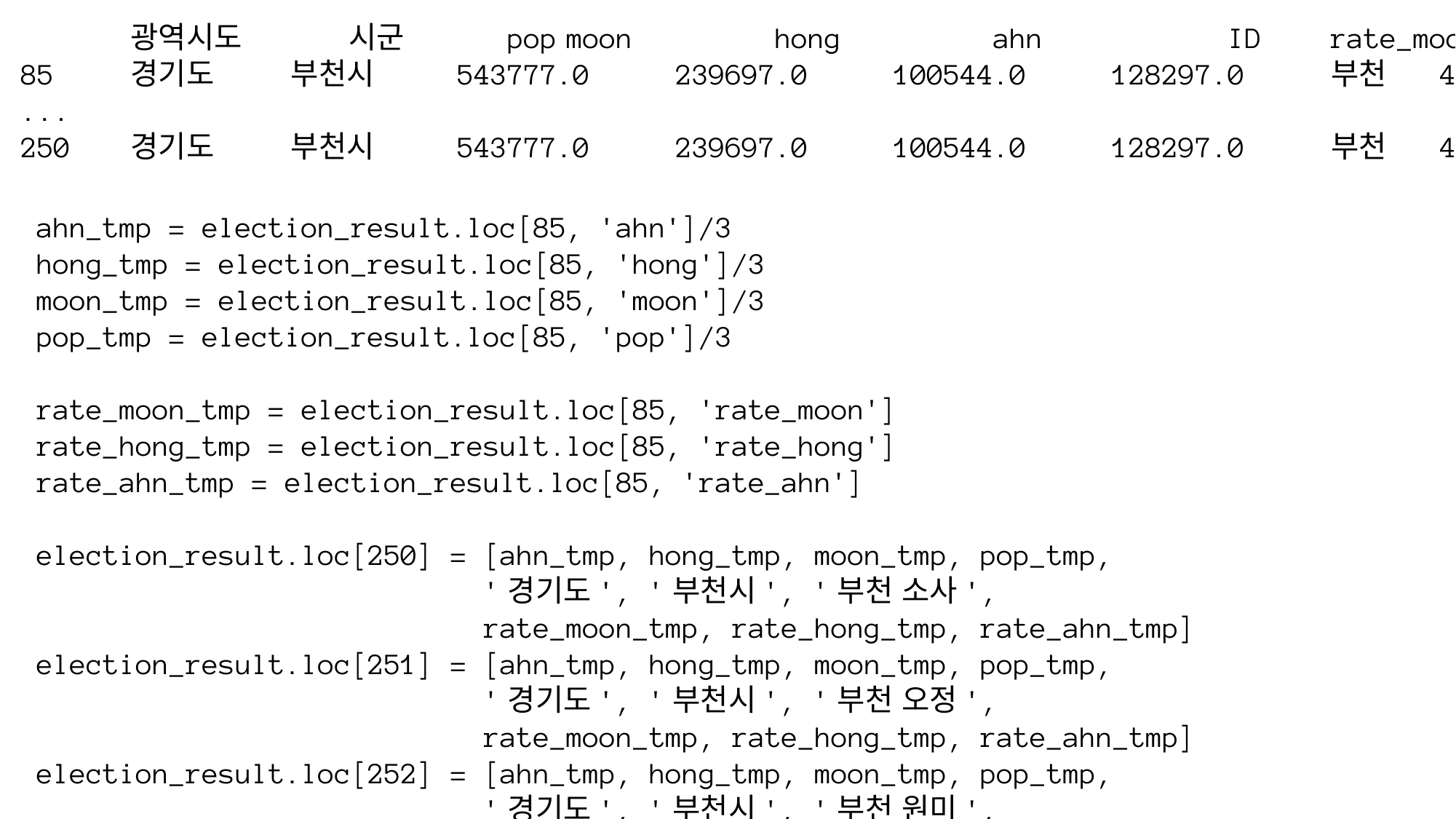

광역시도	시군	     pop	moon	      hong	      ahn	       ID	rate_moon	rate_hong	rate_ahn
85	경기도	      부천시	543777.0	239697.0	100544.0	128297.0	부천	44.080018	18.489932	23.593679
...
250	경기도	      부천시	543777.0	239697.0	100544.0	128297.0	부천	44.080018	18.489932	23.593679

ahn_tmp = election_result.loc[85, 'ahn']/3
hong_tmp = election_result.loc[85, 'hong']/3
moon_tmp = election_result.loc[85, 'moon']/3
pop_tmp = election_result.loc[85, 'pop']/3

rate_moon_tmp = election_result.loc[85, 'rate_moon']
rate_hong_tmp = election_result.loc[85, 'rate_hong']
rate_ahn_tmp = election_result.loc[85, 'rate_ahn']

election_result.loc[250] = [ahn_tmp, hong_tmp, moon_tmp, pop_tmp,
                           '경기도', '부천시', '부천 소사',
                           rate_moon_tmp, rate_hong_tmp, rate_ahn_tmp]
election_result.loc[251] = [ahn_tmp, hong_tmp, moon_tmp, pop_tmp,
                           '경기도', '부천시', '부천 오정',
                           rate_moon_tmp, rate_hong_tmp, rate_ahn_tmp]
election_result.loc[252] = [ahn_tmp, hong_tmp, moon_tmp, pop_tmp,
                           '경기도', '부천시', '부천 원미',
                           rate_moon_tmp, rate_hong_tmp, rate_ahn_tmp]